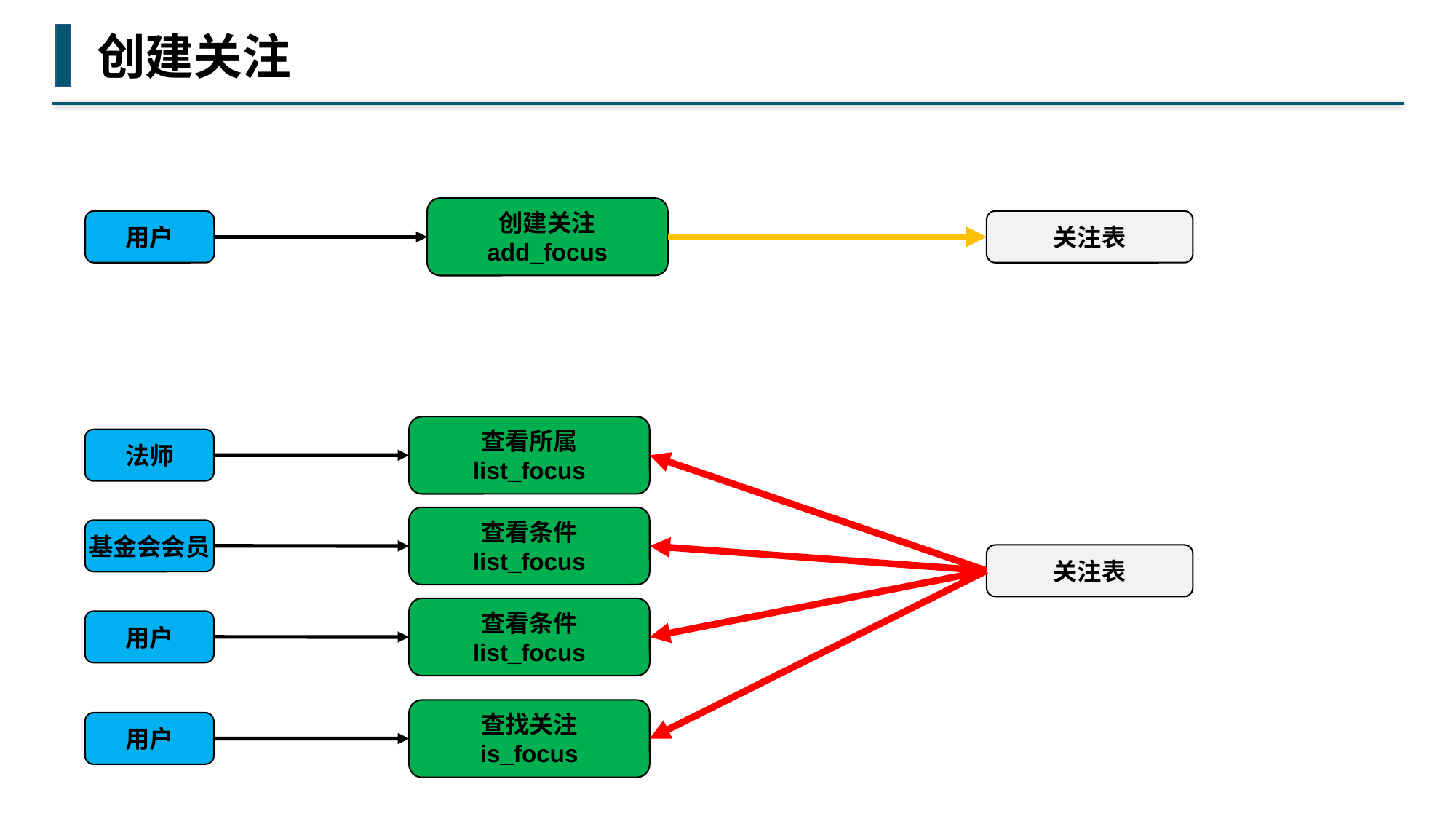

创建关注

创建关注
add_focus
用户
关注表
查看所属
list_focus
法师
查看条件
list_focus
基金会会员
关注表
查看条件
list_focus
用户
查找关注
is_focus
用户